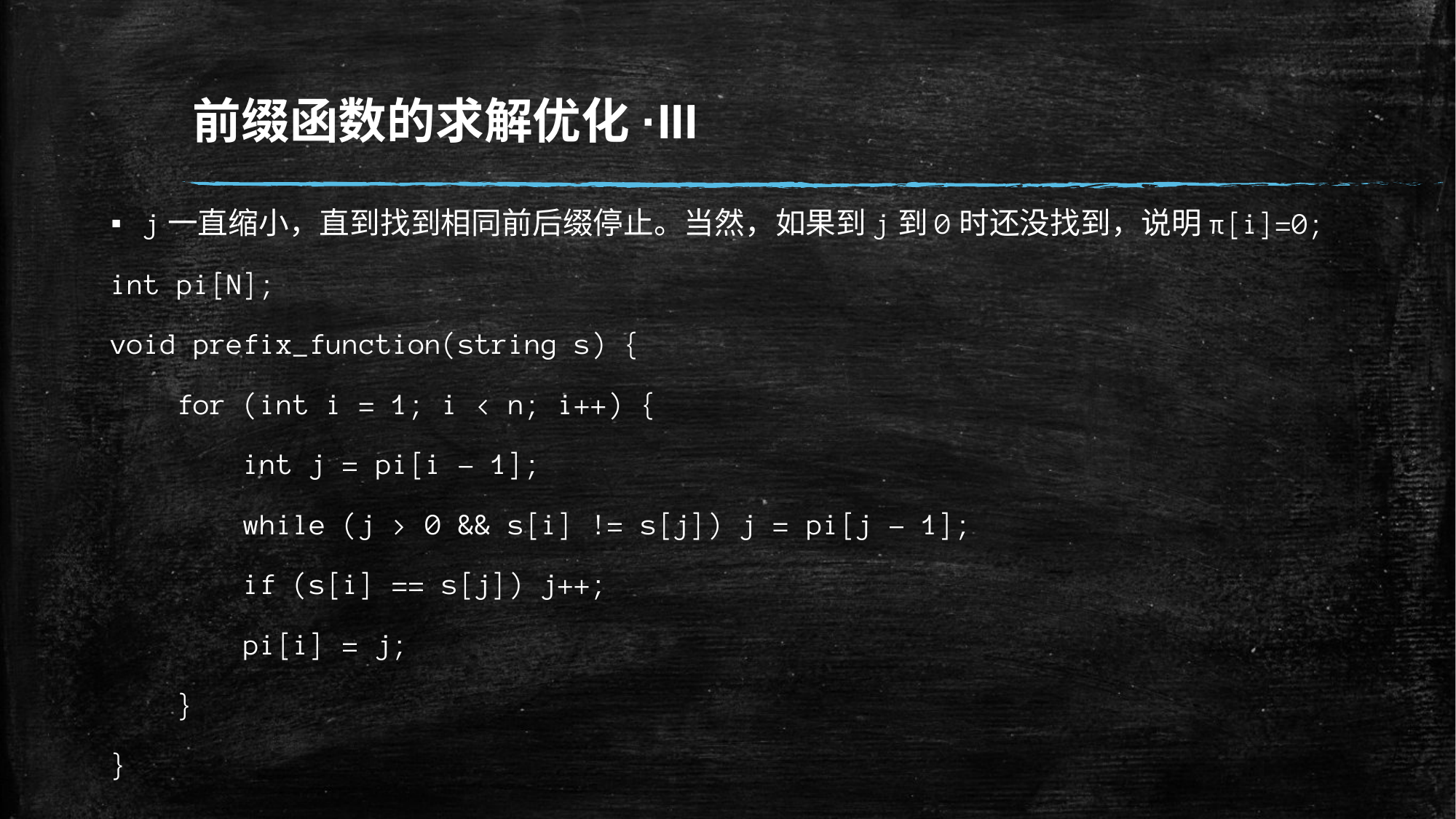

# 前缀函数的求解优化·III
j一直缩小，直到找到相同前后缀停止。当然，如果到j到0时还没找到，说明π[i]=0;
int pi[N];
void prefix_function(string s) {
    for (int i = 1; i < n; i++) {
        int j = pi[i - 1];
        while (j > 0 && s[i] != s[j]) j = pi[j - 1];
        if (s[i] == s[j]) j++;
        pi[i] = j;
    }
}